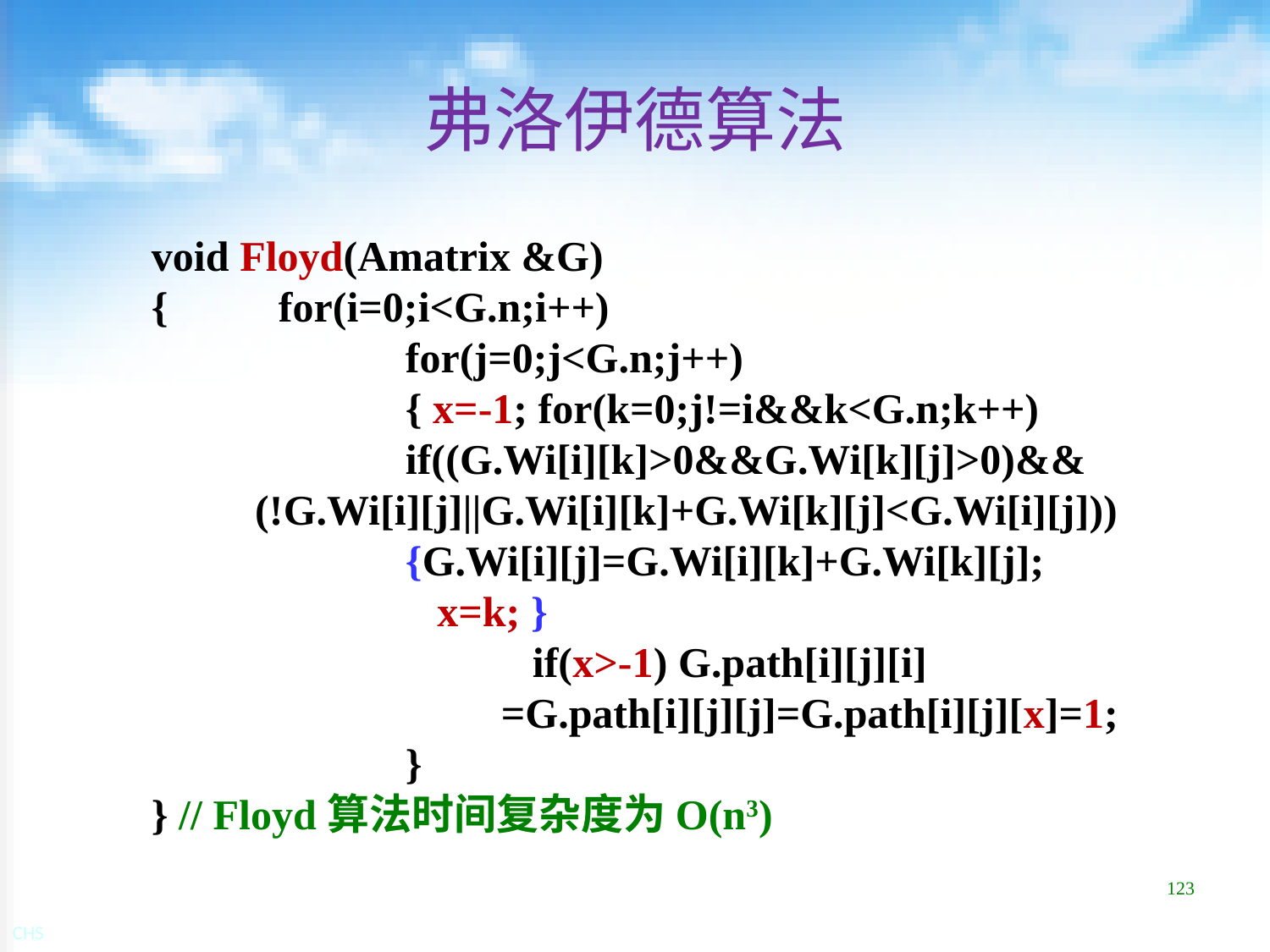

# 弗洛伊德算法
void Floyd(Amatrix &G)
{	for(i=0;i<G.n;i++)
		for(j=0;j<G.n;j++)
		{ x=-1; for(k=0;j!=i&&k<G.n;k++)
		if((G.Wi[i][k]>0&&G.Wi[k][j]>0)&&
(!G.Wi[i][j]||G.Wi[i][k]+G.Wi[k][j]<G.Wi[i][j]))
		{G.Wi[i][j]=G.Wi[i][k]+G.Wi[k][j];
		   x=k; }
			if(x>-1) G.path[i][j][i]
=G.path[i][j][j]=G.path[i][j][x]=1;
		}
} // Floyd算法时间复杂度为O(n3)
123